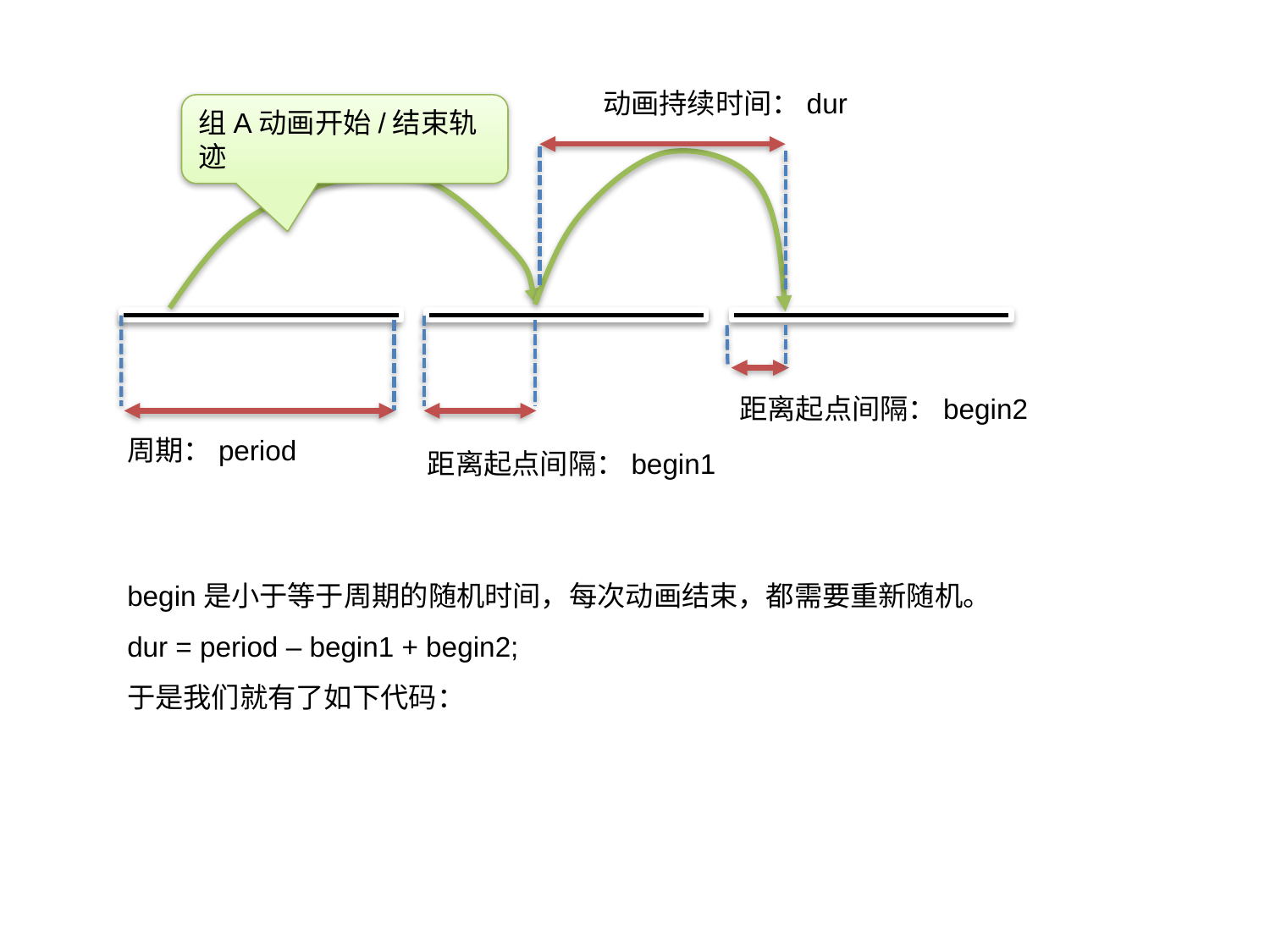

动画持续时间：dur
组A动画开始/结束轨迹

距离起点间隔：begin2
周期：period
距离起点间隔：begin1
begin是小于等于周期的随机时间，每次动画结束，都需要重新随机。
dur = period – begin1 + begin2;
于是我们就有了如下代码：